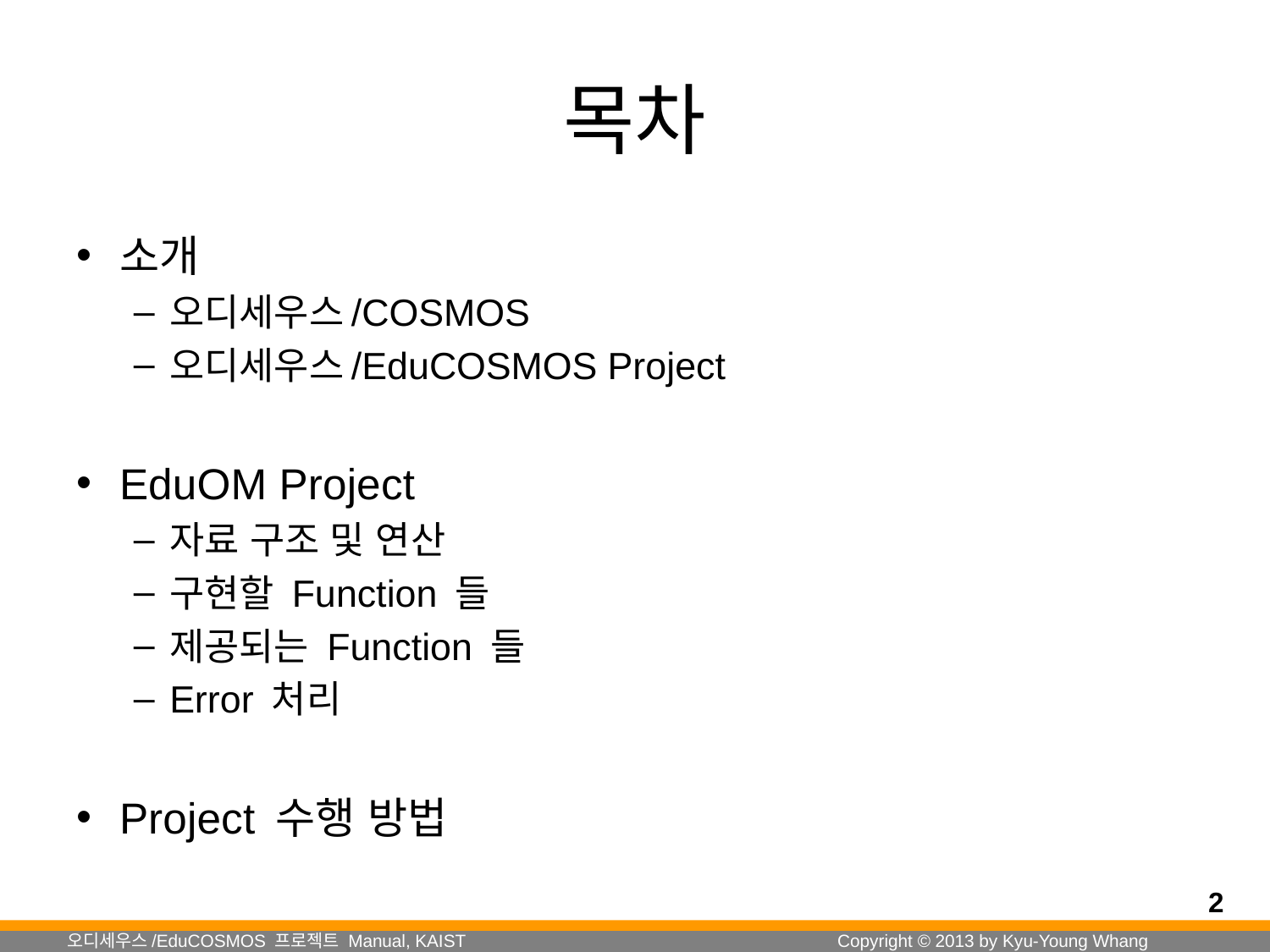

# 목차
소개
오디세우스/COSMOS
오디세우스/EduCOSMOS Project

EduOM Project
자료 구조 및 연산
구현할 Function 들
제공되는 Function 들
Error 처리

Project 수행 방법